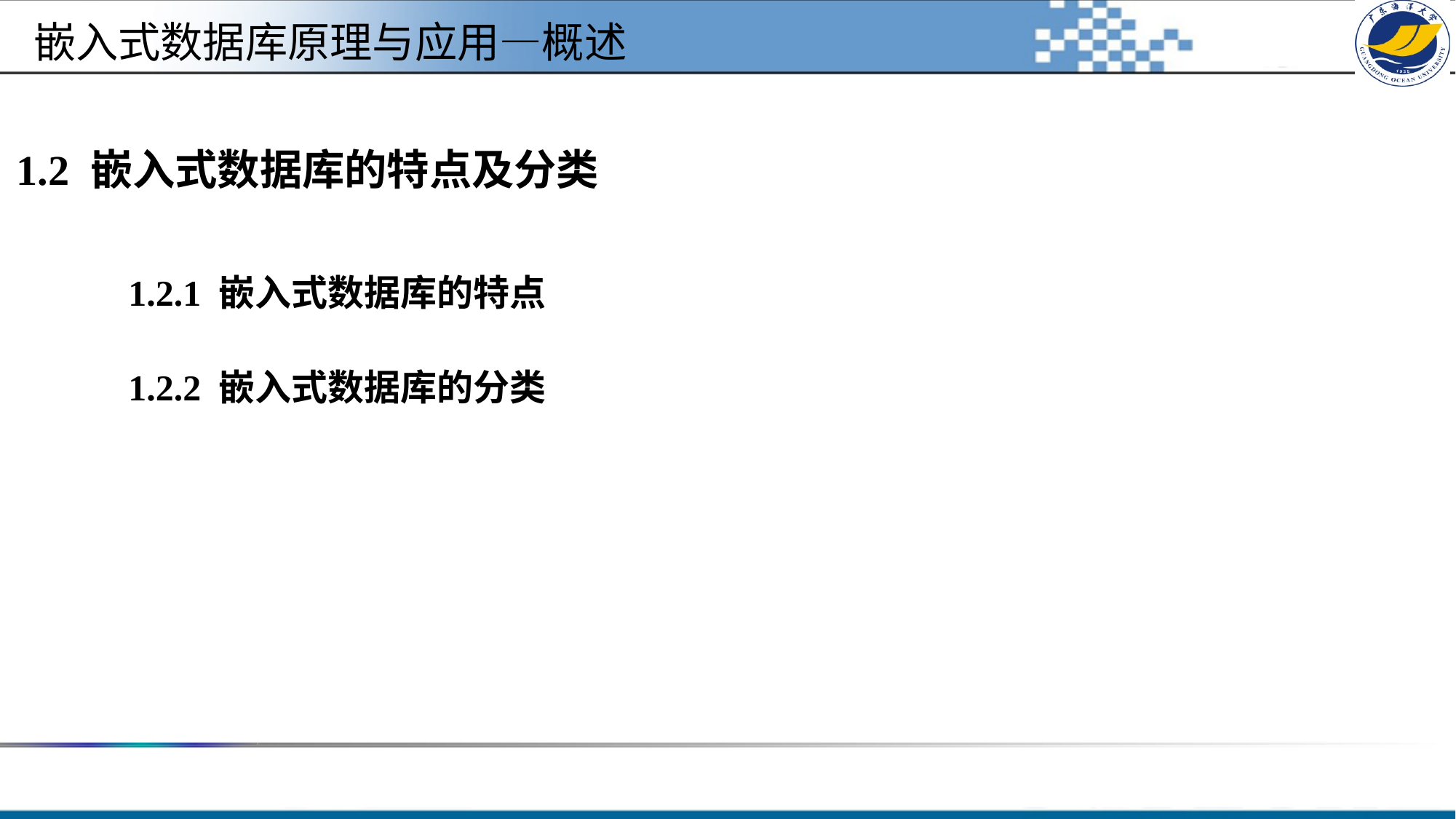

嵌入式数据库原理与应用—概述
# 1.2 嵌入式数据库的特点及分类
1.2.1 嵌入式数据库的特点
1.2.2 嵌入式数据库的分类